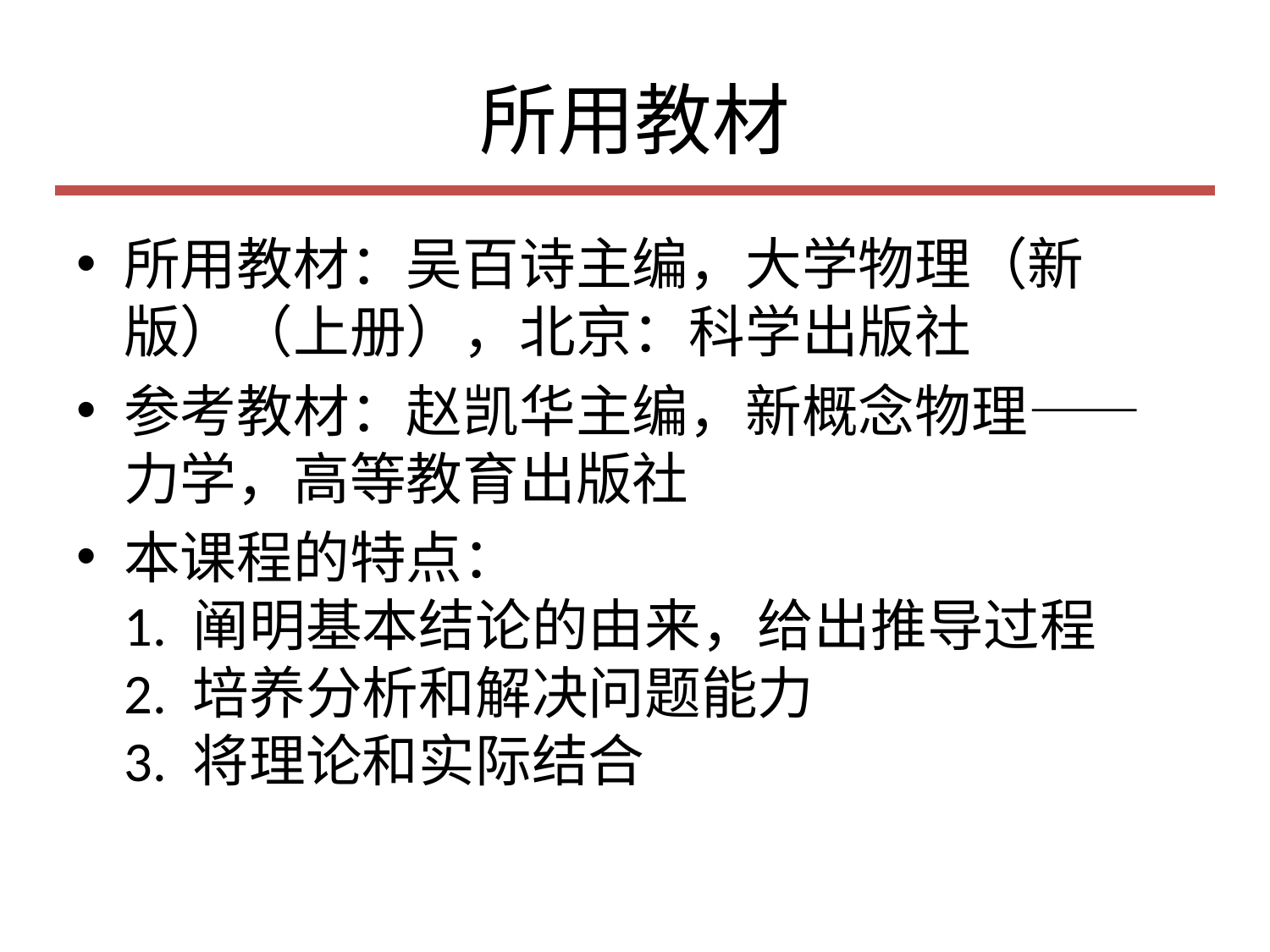

# 所用教材
所用教材：吴百诗主编，大学物理（新版）（上册），北京：科学出版社
参考教材：赵凯华主编，新概念物理——力学，高等教育出版社
本课程的特点：
1. 阐明基本结论的由来，给出推导过程
2. 培养分析和解决问题能力
3. 将理论和实际结合